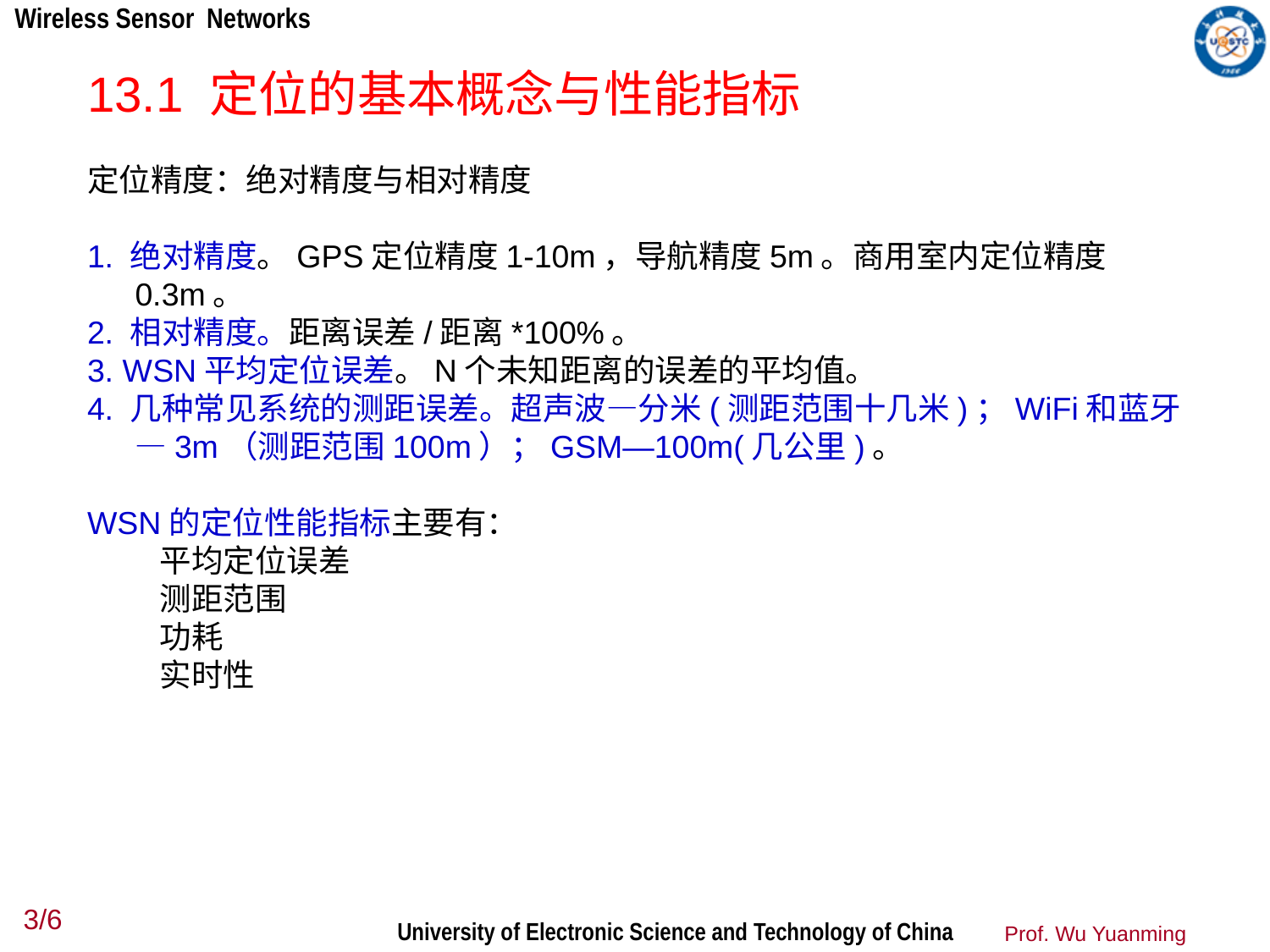

13.1 定位的基本概念与性能指标

定位精度：绝对精度与相对精度

1. 绝对精度。GPS定位精度1-10m，导航精度5m。商用室内定位精度0.3m。
2. 相对精度。距离误差/距离*100%。
3. WSN平均定位误差。N个未知距离的误差的平均值。
4. 几种常见系统的测距误差。超声波—分米(测距范围十几米)；WiFi和蓝牙—3m（测距范围100m）；GSM—100m(几公里)。

WSN的定位性能指标主要有：
         平均定位误差
         测距范围
         功耗
         实时性
3/6
Prof. Wu Yuanming